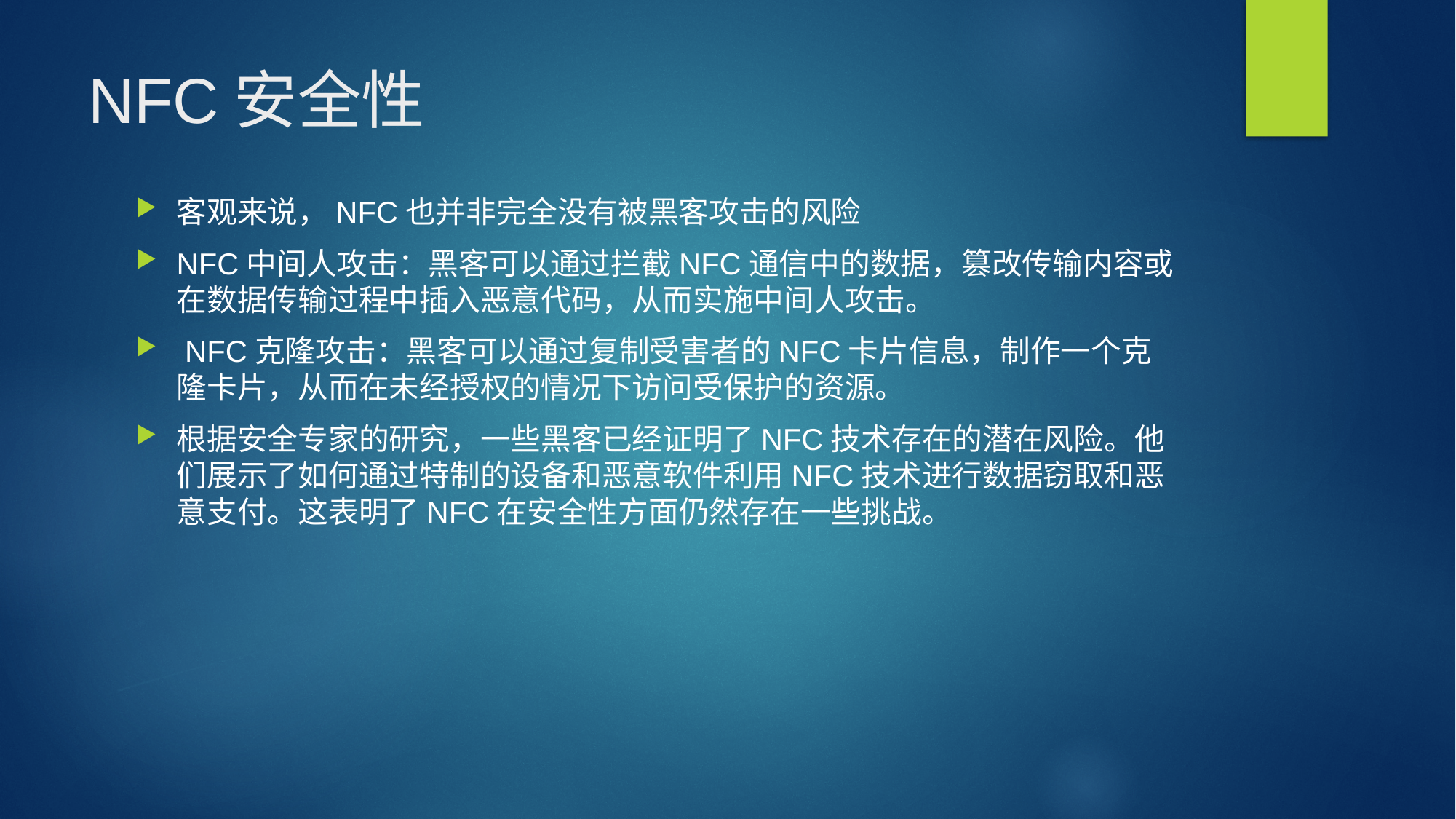

# NFC安全性
客观来说，NFC也并非完全没有被黑客攻击的风险
NFC中间人攻击：黑客可以通过拦截NFC通信中的数据，篡改传输内容或在数据传输过程中插入恶意代码，从而实施中间人攻击。
 NFC克隆攻击：黑客可以通过复制受害者的NFC卡片信息，制作一个克隆卡片，从而在未经授权的情况下访问受保护的资源。
根据安全专家的研究，一些黑客已经证明了NFC技术存在的潜在风险。他们展示了如何通过特制的设备和恶意软件利用NFC技术进行数据窃取和恶意支付。这表明了NFC在安全性方面仍然存在一些挑战。